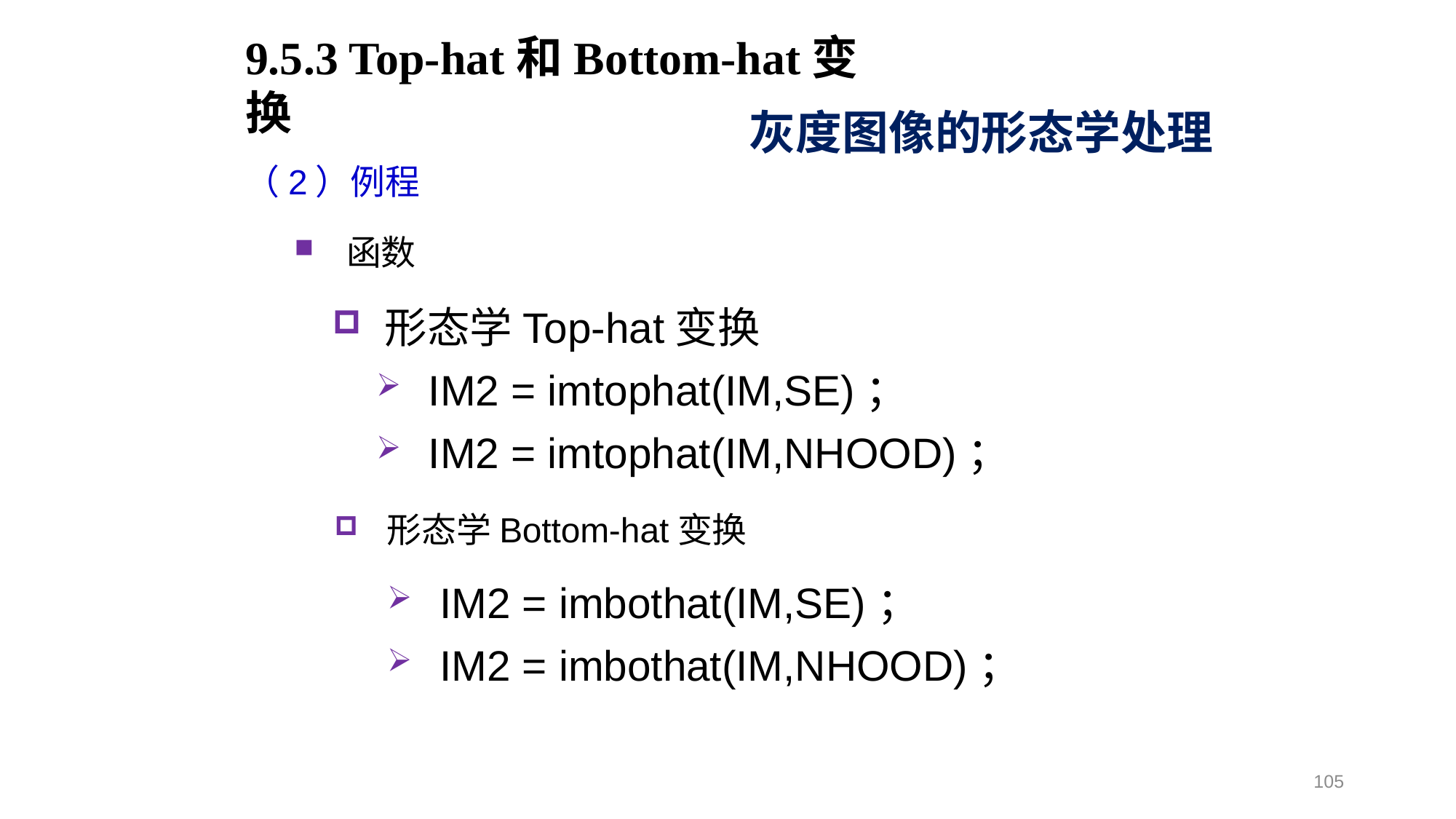

9.5.3 Top-hat和Bottom-hat变换
灰度图像的形态学处理
（2）例程
函数
形态学Top-hat变换
IM2 = imtophat(IM,SE)；
IM2 = imtophat(IM,NHOOD)；
形态学Bottom-hat变换
IM2 = imbothat(IM,SE)；
IM2 = imbothat(IM,NHOOD)；
105